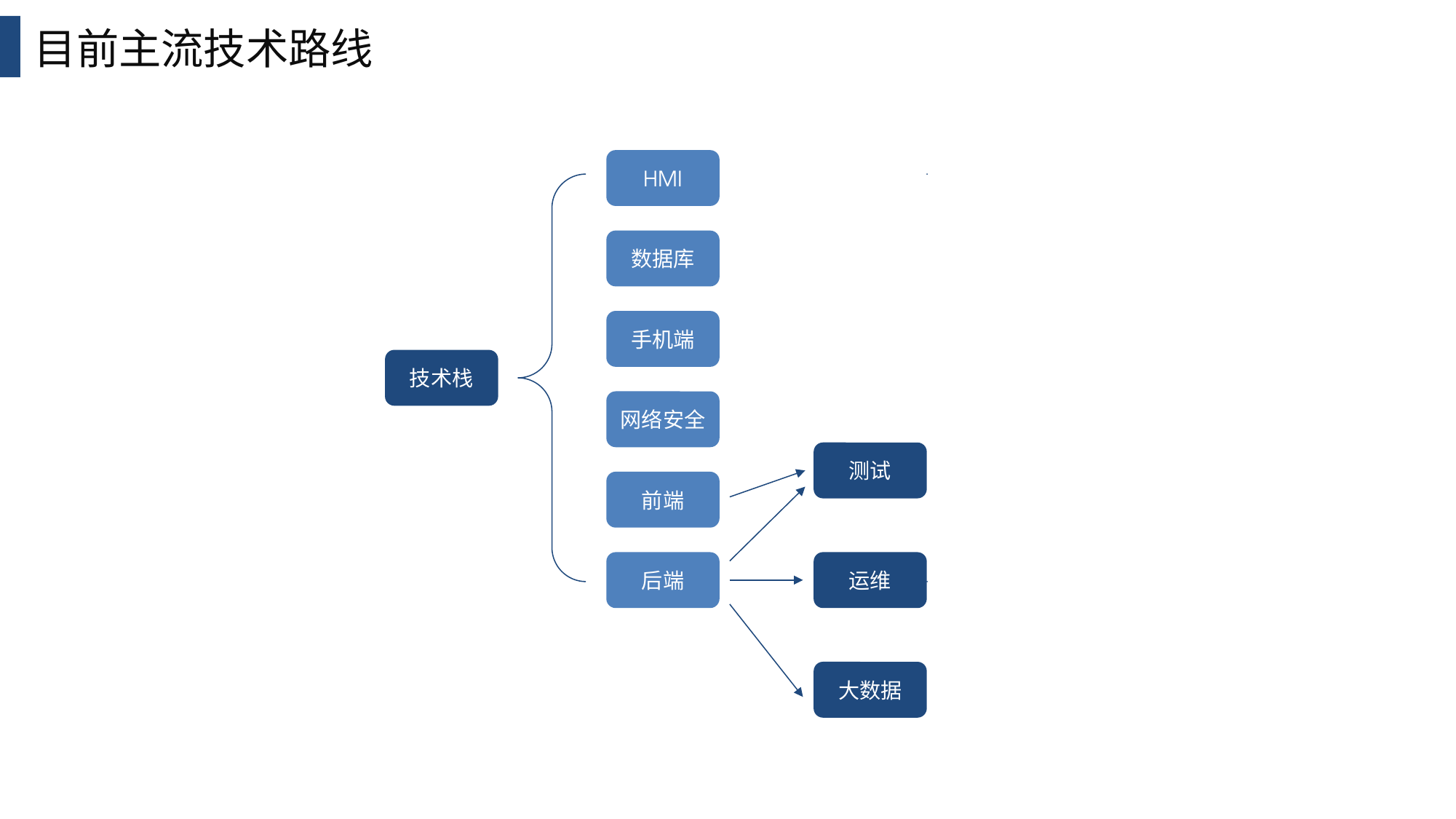

目前主流技术路线

HMI

数据库
手机端
技术栈
网络安全
测试
前端
运维
后端
大数据